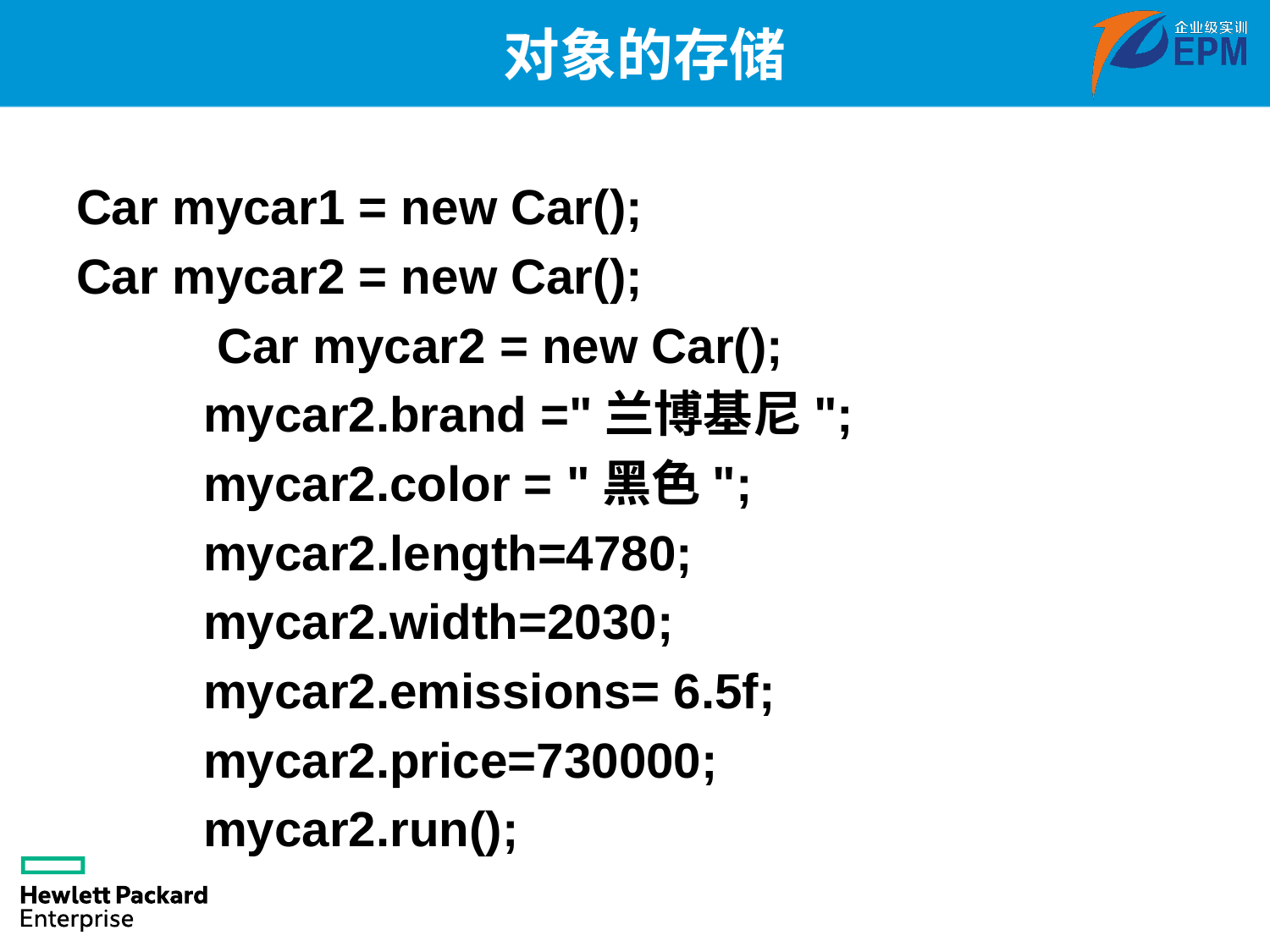

# 对象的存储
Car mycar1 = new Car();
Car mycar2 = new Car();
	 Car mycar2 = new Car();
	mycar2.brand ="兰博基尼";
	mycar2.color = "黑色";
	mycar2.length=4780;
	mycar2.width=2030;
	mycar2.emissions= 6.5f;
	mycar2.price=730000;
	mycar2.run();